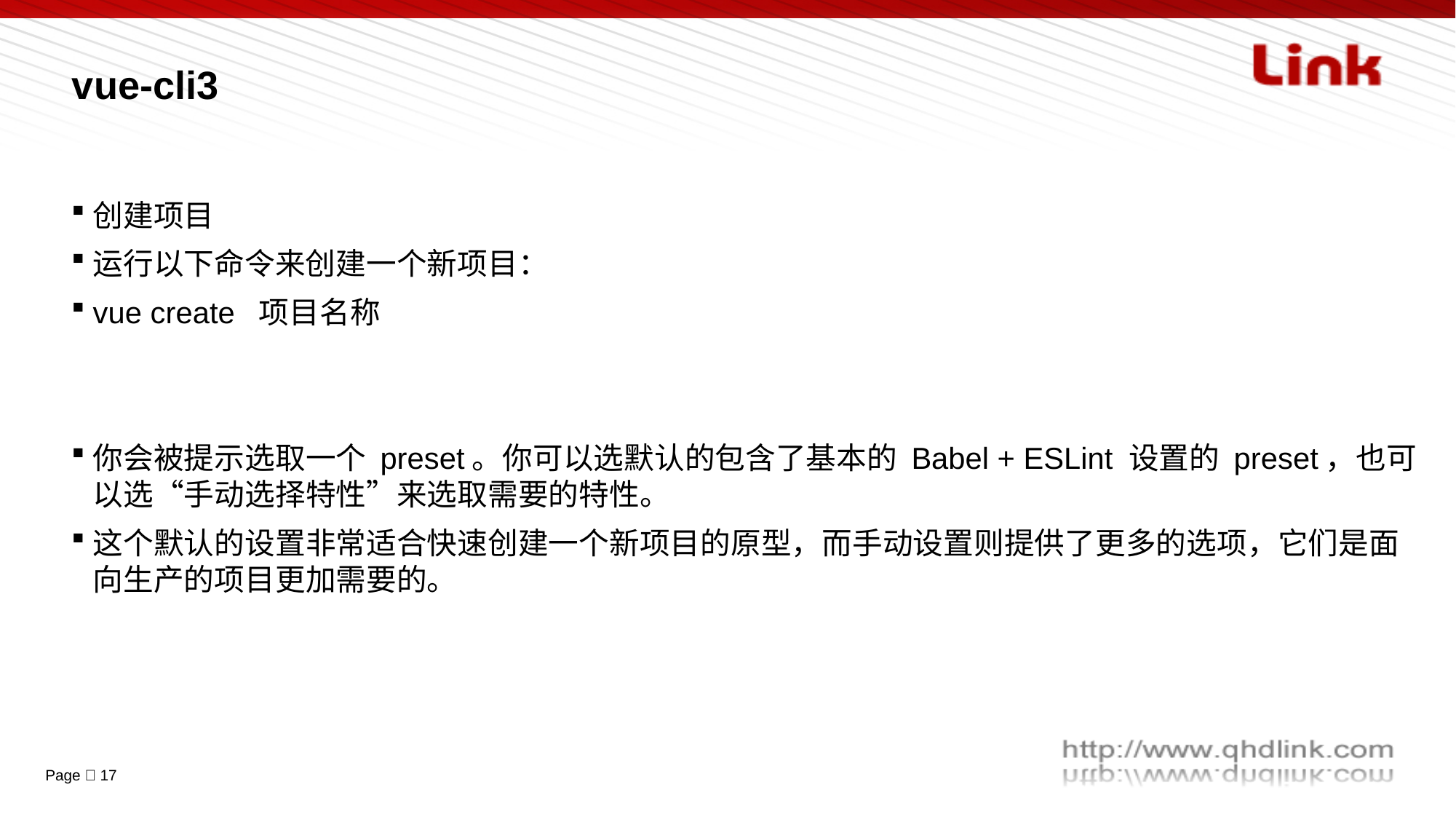

# vue-cli3
创建项目
运行以下命令来创建一个新项目：
vue create  项目名称

你会被提示选取一个 preset。你可以选默认的包含了基本的 Babel + ESLint 设置的 preset，也可以选“手动选择特性”来选取需要的特性。
这个默认的设置非常适合快速创建一个新项目的原型，而手动设置则提供了更多的选项，它们是面向生产的项目更加需要的。